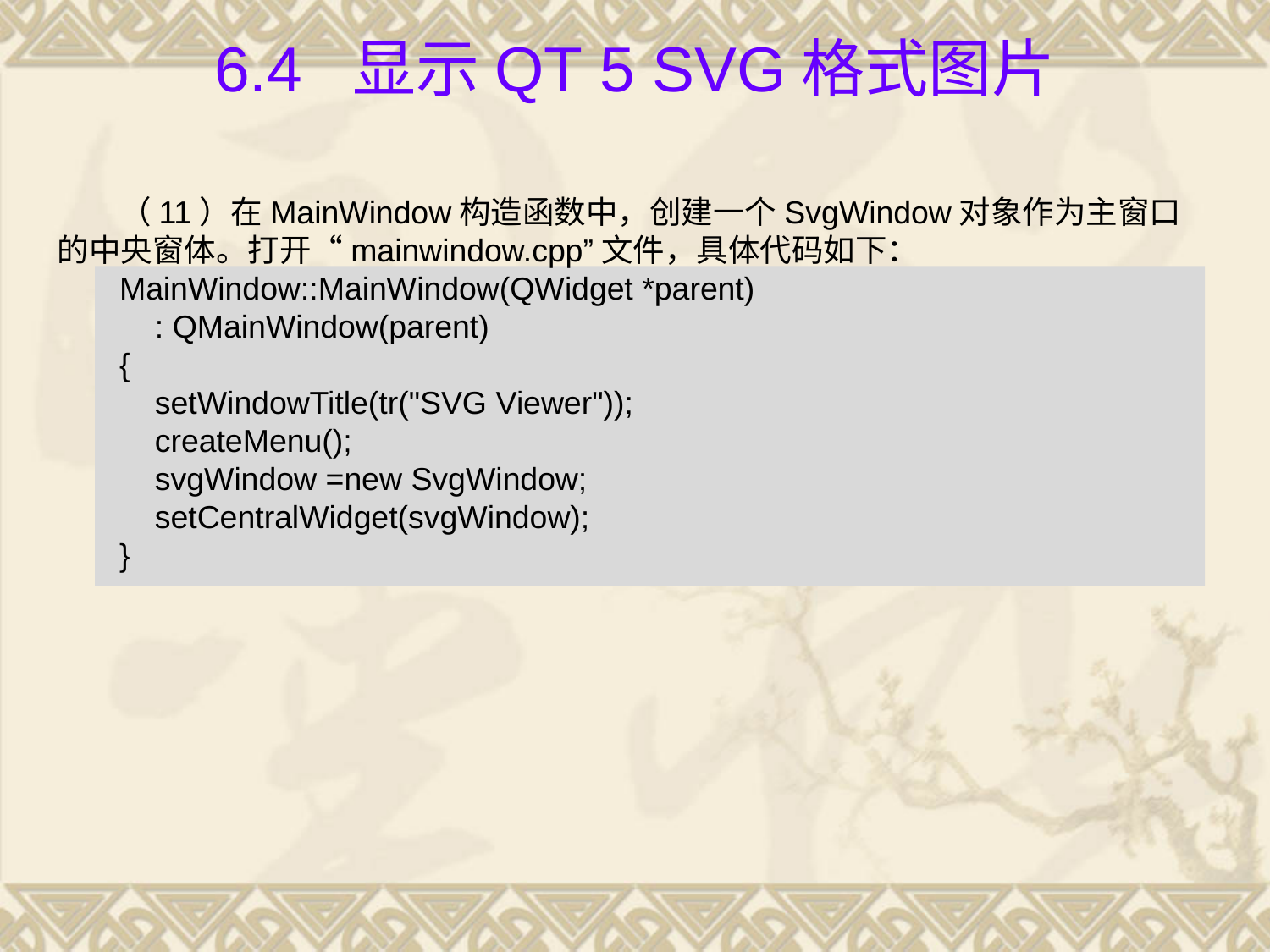

# 6.4  显示Qt 5 SVG格式图片
（11）在MainWindow构造函数中，创建一个SvgWindow对象作为主窗口的中央窗体。打开“mainwindow.cpp”文件，具体代码如下：
MainWindow::MainWindow(QWidget *parent)
    : QMainWindow(parent)
{
    setWindowTitle(tr("SVG Viewer"));
    createMenu();
    svgWindow =new SvgWindow;
    setCentralWidget(svgWindow);
}